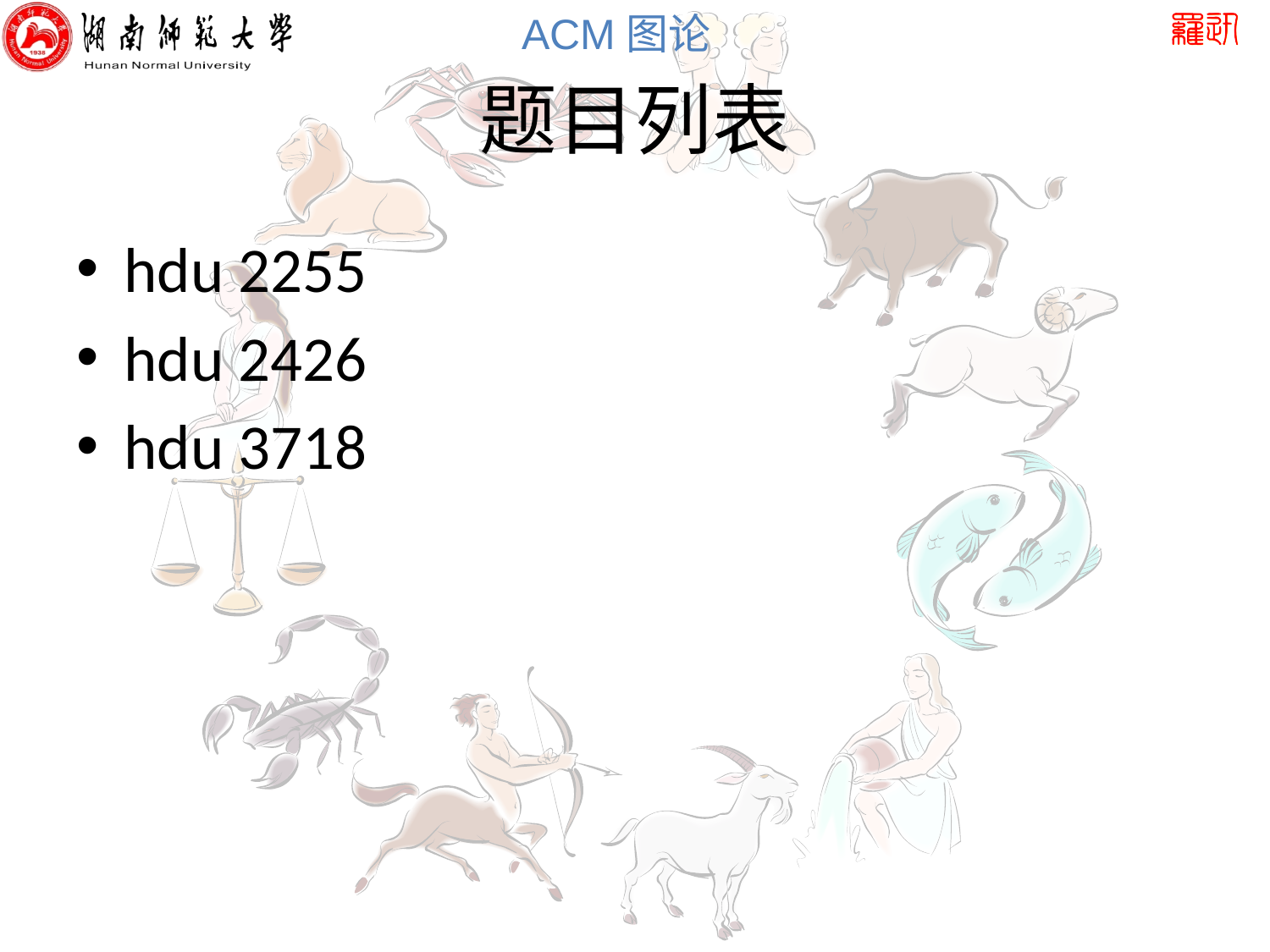

# 题目列表
hdu 2255
hdu 2426
hdu 3718